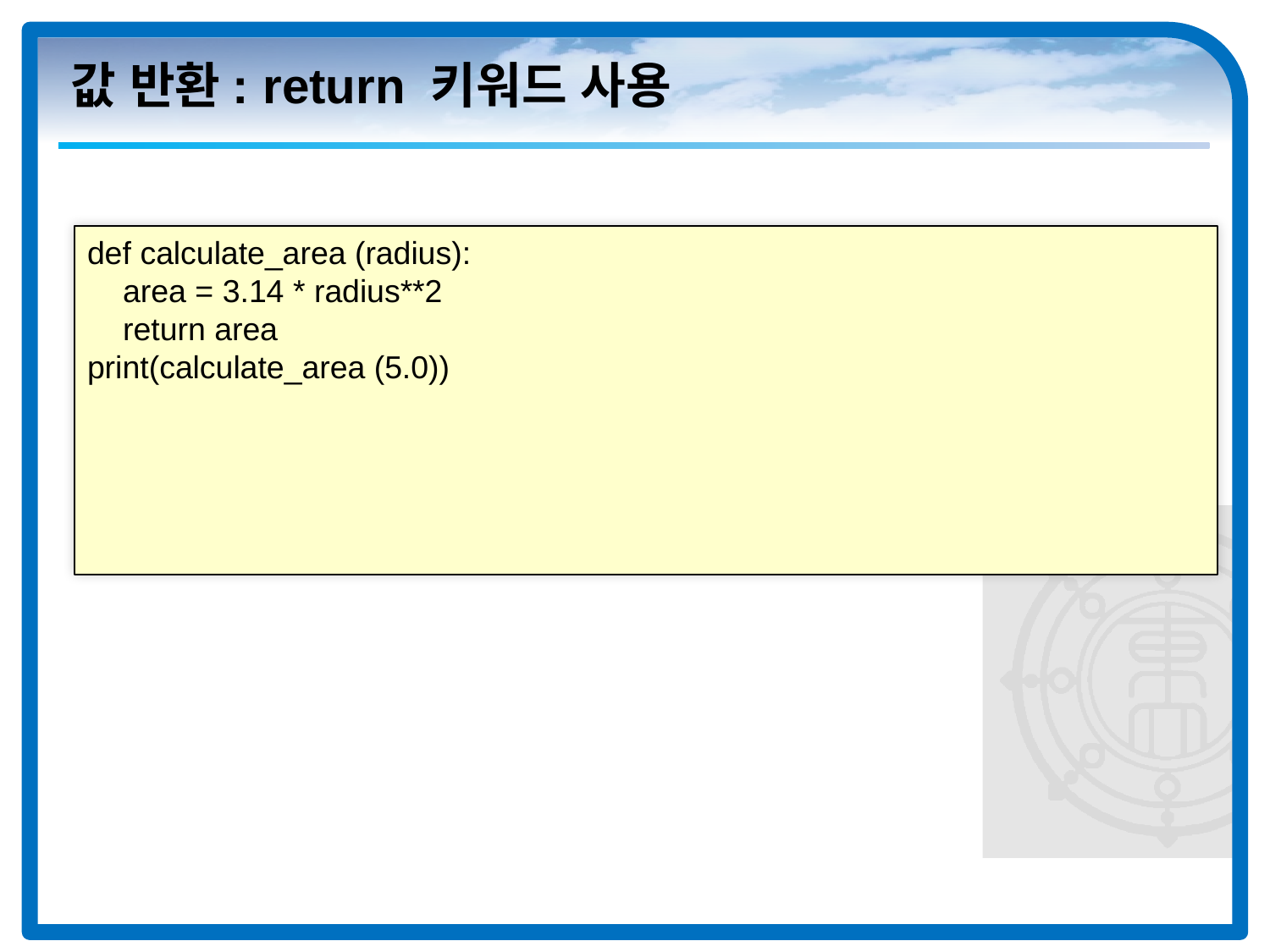

# 값 반환: return 키워드 사용
def calculate_area (radius):
    area = 3.14 * radius**2
    return area
print(calculate_area (5.0))